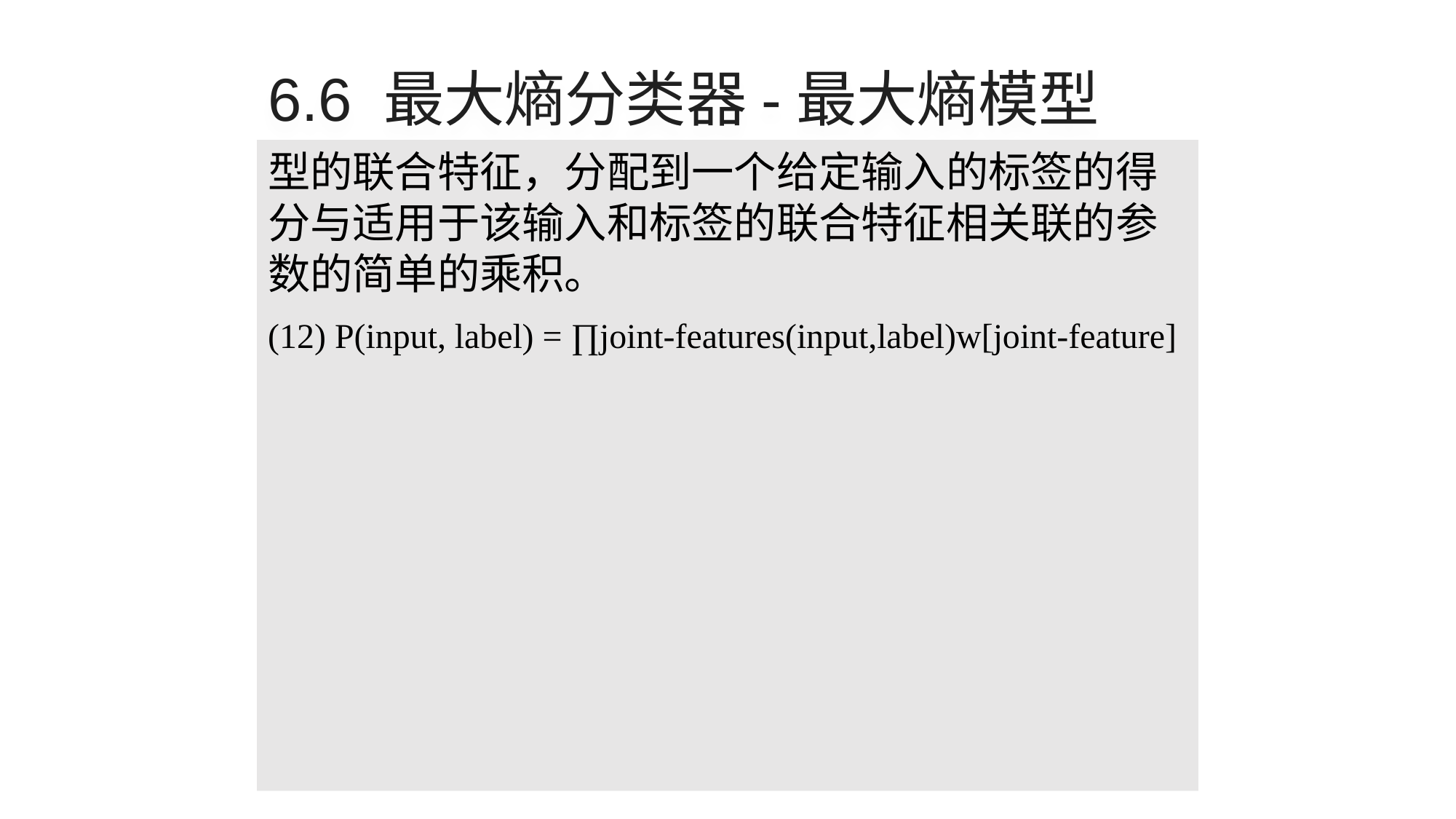

# 6.6 最大熵分类器-最大熵模型
型的联合特征，分配到一个给定输入的标签的得分与适用于该输入和标签的联合特征相关联的参数的简单的乘积。
(12) P(input, label) = ∏joint-features(input,label)w[joint-feature]